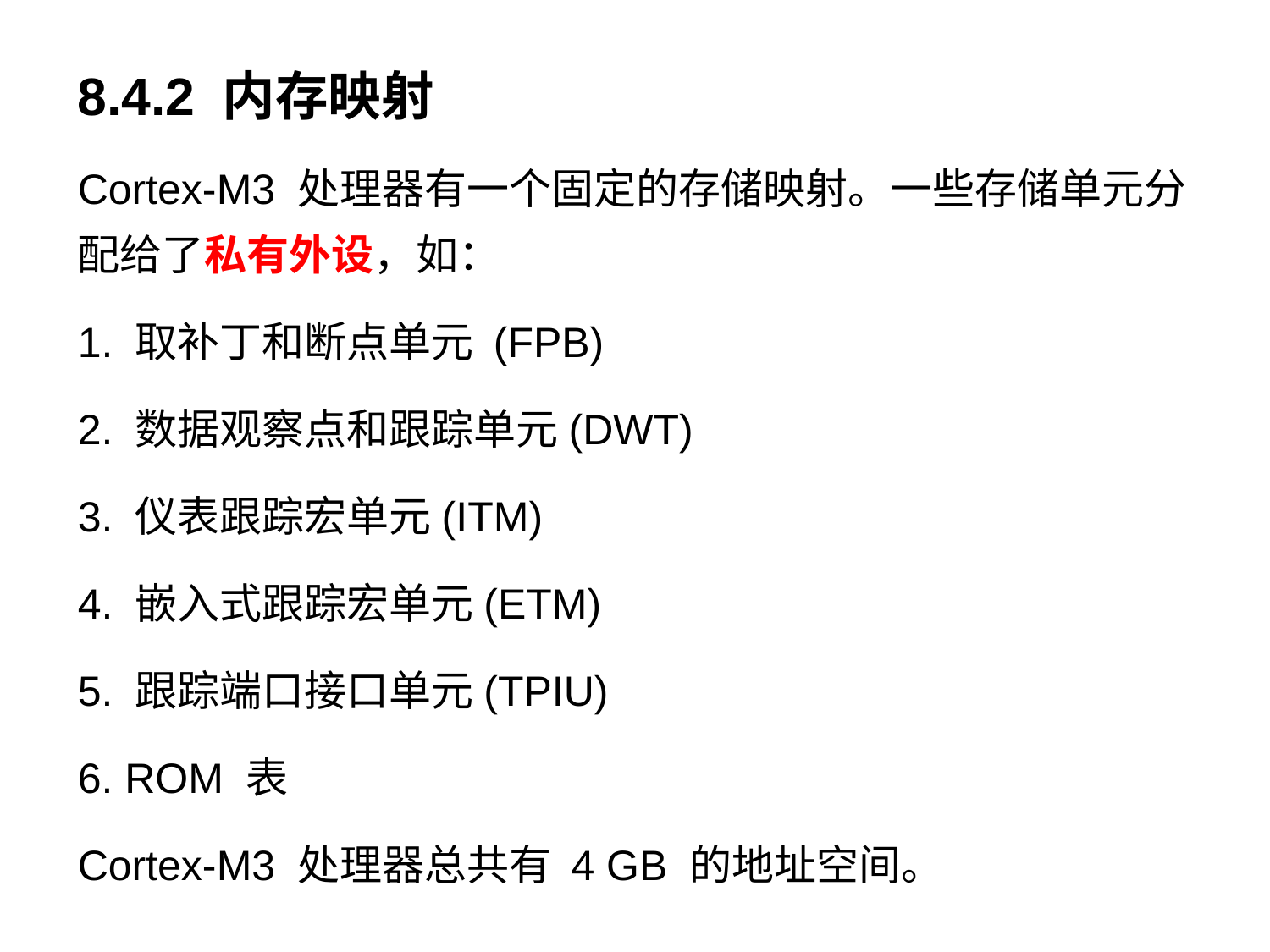

8.4.2 内存映射
Cortex-M3 处理器有一个固定的存储映射。一些存储单元分配给了私有外设，如：
1. 取补丁和断点单元 (FPB)
2. 数据观察点和跟踪单元(DWT)
3. 仪表跟踪宏单元(ITM)
4. 嵌入式跟踪宏单元(ETM)
5. 跟踪端口接口单元(TPIU)
6. ROM 表
Cortex-M3 处理器总共有 4 GB 的地址空间。